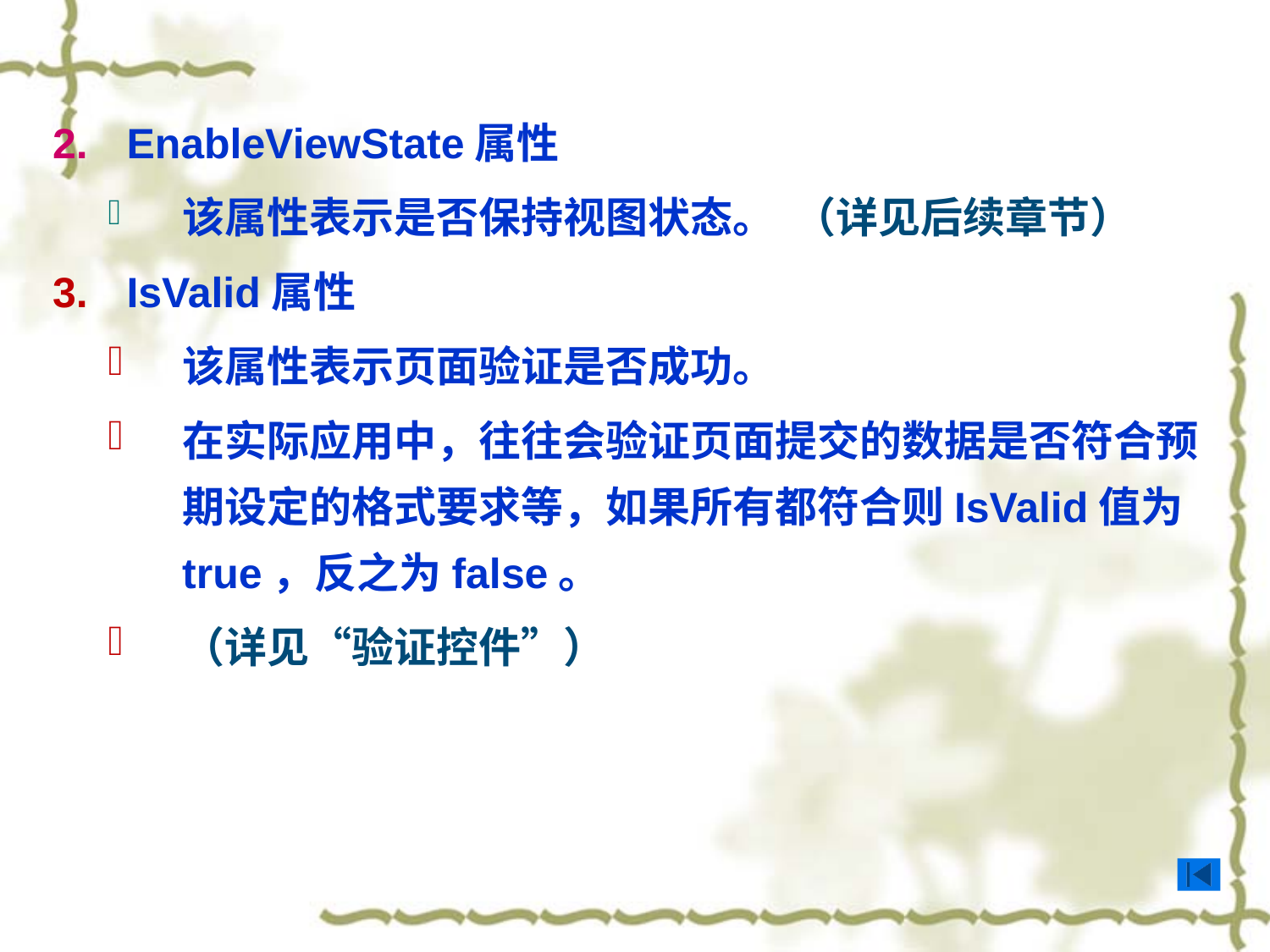

EnableViewState属性
该属性表示是否保持视图状态。  （详见后续章节）
IsValid属性
该属性表示页面验证是否成功。
在实际应用中，往往会验证页面提交的数据是否符合预期设定的格式要求等，如果所有都符合则IsValid值为true，反之为false。
（详见“验证控件”）